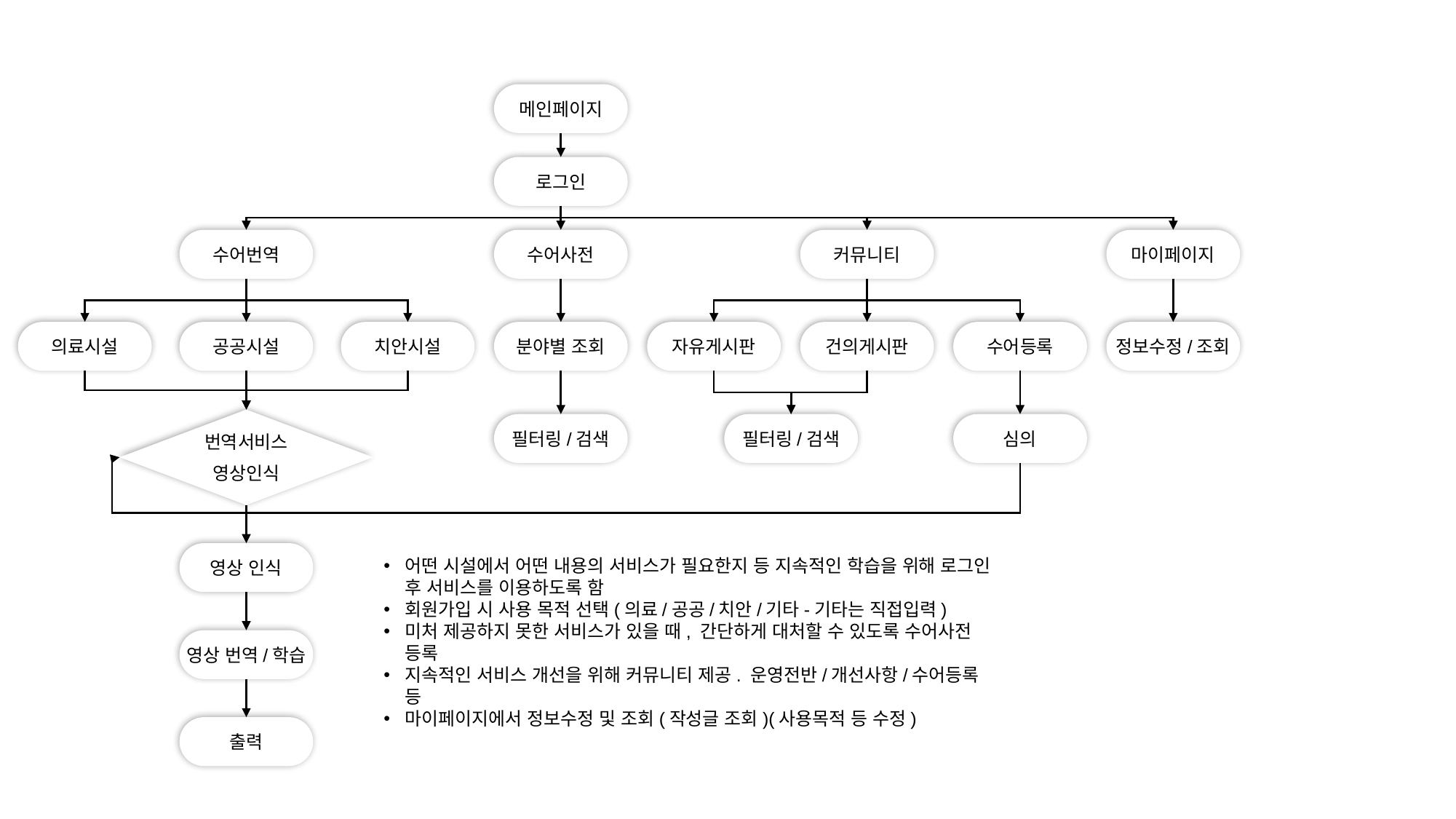

메인페이지
로그인
수어번역
수어사전
커뮤니티
마이페이지
의료시설
공공시설
치안시설
분야별 조회
자유게시판
건의게시판
수어등록
정보수정/조회
번역서비스
영상인식
필터링/검색
필터링/검색
심의
영상 인식
어떤 시설에서 어떤 내용의 서비스가 필요한지 등 지속적인 학습을 위해 로그인 후 서비스를 이용하도록 함
회원가입 시 사용 목적 선택(의료/공공/치안/기타-기타는 직접입력)
미처 제공하지 못한 서비스가 있을 때, 간단하게 대처할 수 있도록 수어사전 등록
지속적인 서비스 개선을 위해 커뮤니티 제공. 운영전반/개선사항/수어등록 등
마이페이지에서 정보수정 및 조회(작성글 조회)(사용목적 등 수정)
영상 번역/학습
출력